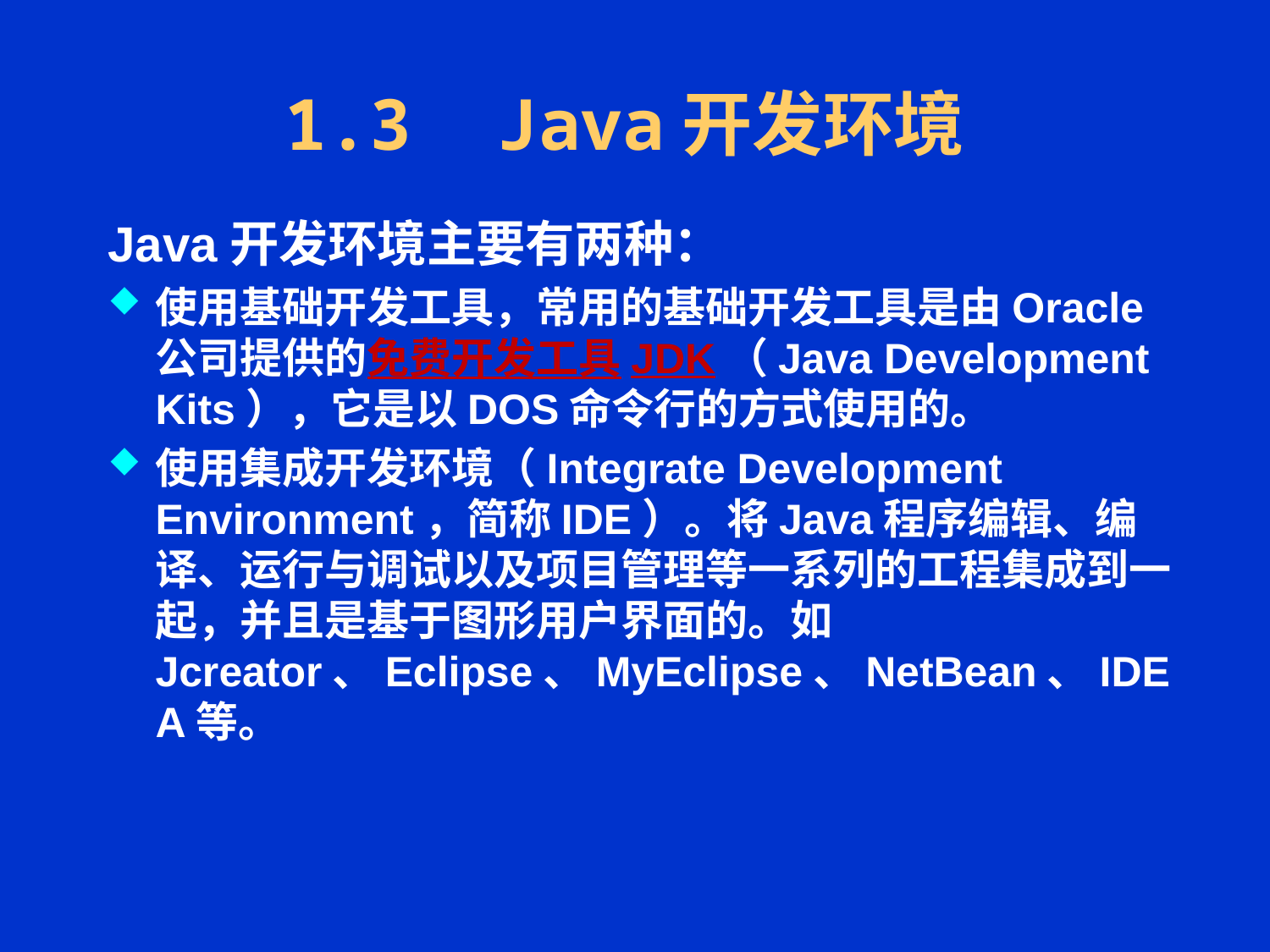

# 1.3  Java开发环境
Java开发环境主要有两种：
使用基础开发工具，常用的基础开发工具是由Oracle公司提供的免费开发工具JDK（Java Development Kits），它是以DOS命令行的方式使用的。
使用集成开发环境（Integrate Development Environment，简称IDE）。将Java程序编辑、编译、运行与调试以及项目管理等一系列的工程集成到一起，并且是基于图形用户界面的。如Jcreator、Eclipse、MyEclipse、NetBean、IDEA等。